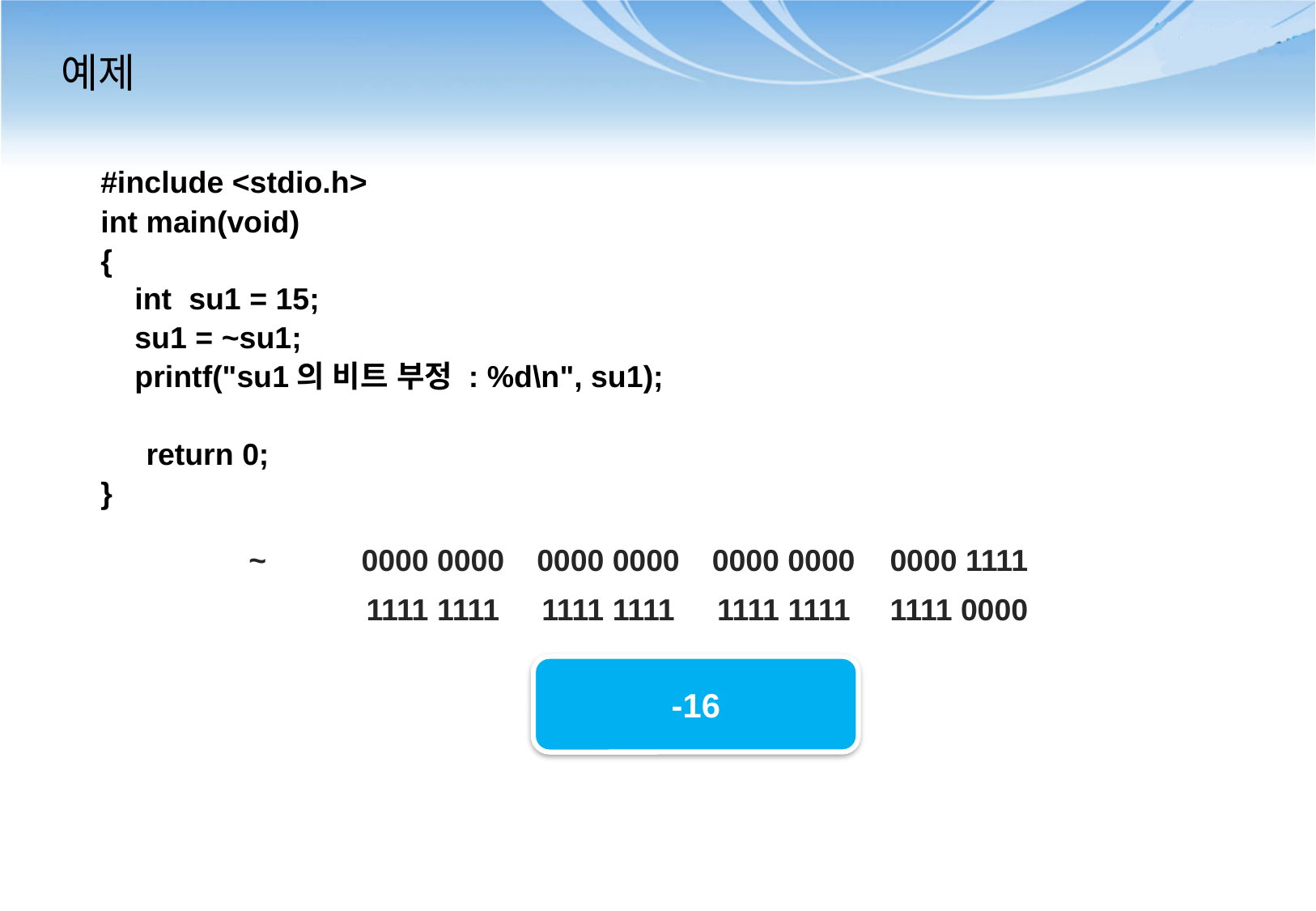

# 예제
#include <stdio.h>
int main(void)
{
    int  su1 = 15;
    su1 = ~su1;
    printf("su1의 비트 부정 : %d\n", su1);

	return 0;
}

| ~ | 0000 0000 | 0000 0000 | 0000 0000 | 0000 1111 |
| --- | --- | --- | --- | --- |
|  | 1111 1111 | 1111 1111 | 1111 1111 | 1111 0000 |
-16